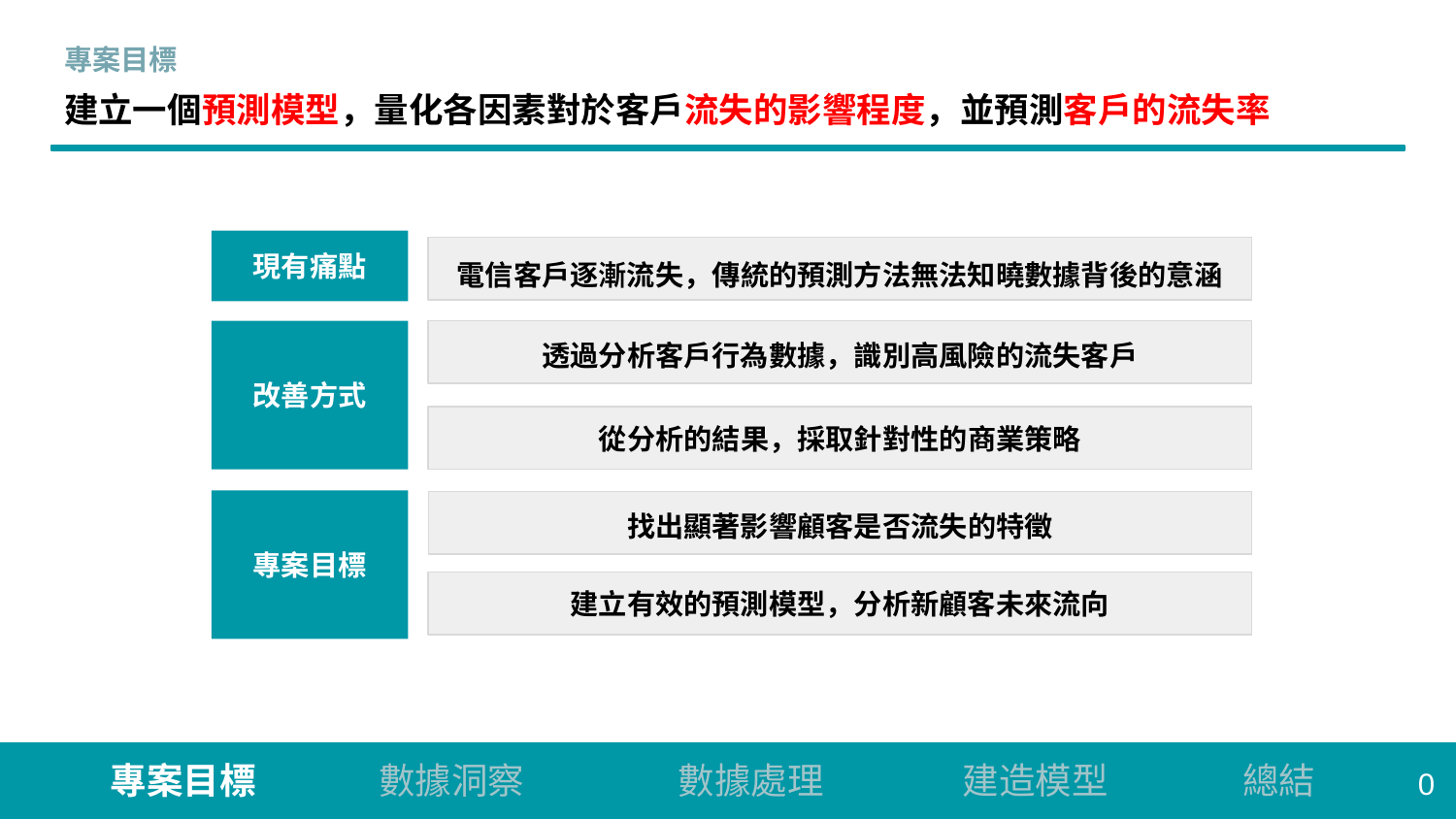

專案目標
# 建立一個預測模型，量化各因素對於客戶流失的影響程度，並預測客戶的流失率

現有痛點
電信客戶逐漸流失，傳統的預測方法無法知曉數據背後的意涵

改善方式
透過分析客戶行為數據，識別高風險的流失客戶
從分析的結果，採取針對性的商業策略
專案目標
找出顯著影響顧客是否流失的特徵
建立有效的預測模型，分析新顧客未來流向
4
專案目標
總結

數據洞察
數據處理
建造模型
0